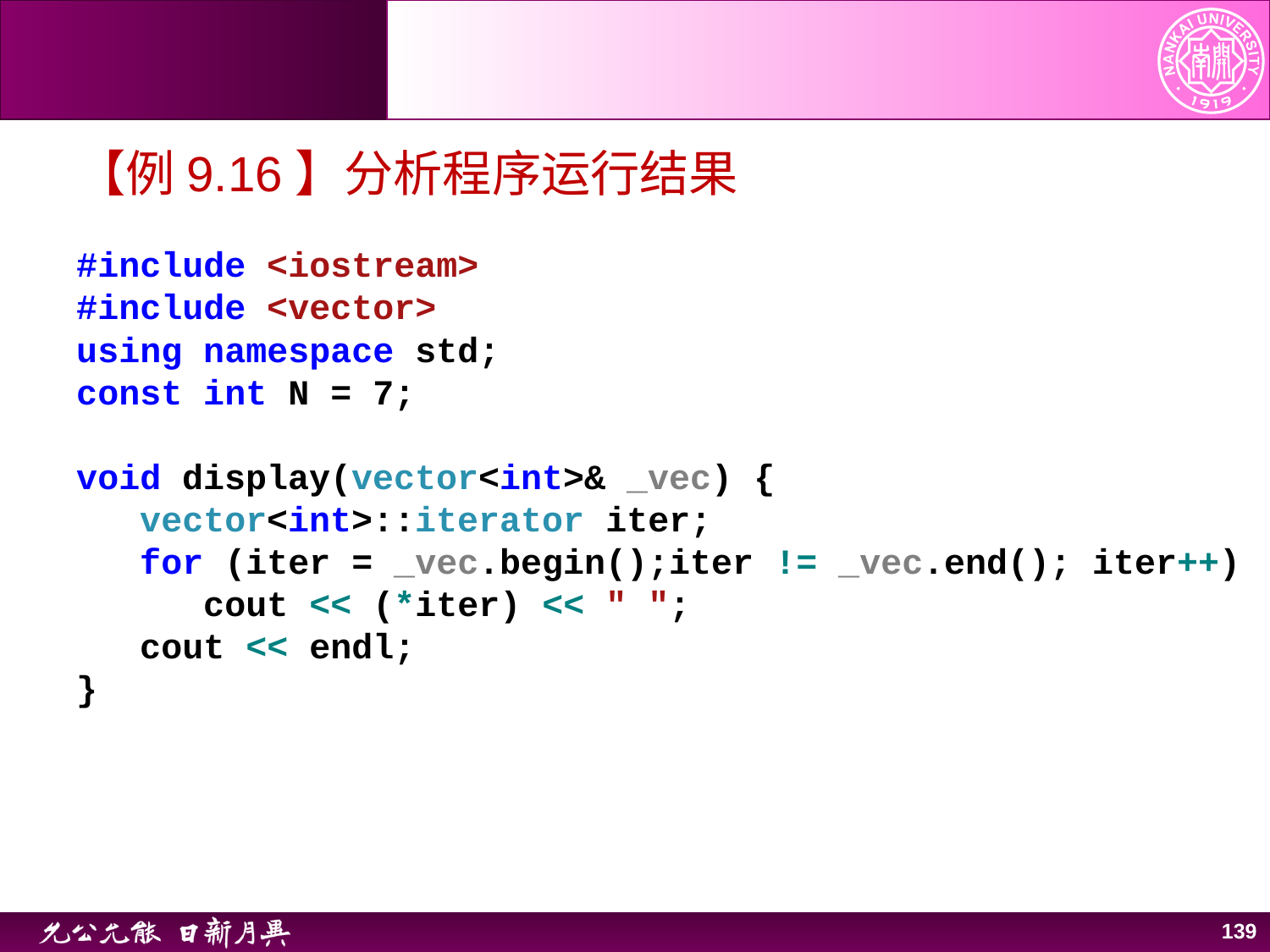

【例9.16】分析程序运行结果
#include <iostream>
#include <vector>
using namespace std;
const int N = 7;

void display(vector<int>& _vec) {
   vector<int>::iterator iter;
   for (iter = _vec.begin();iter != _vec.end(); iter++)
      cout << (*iter) << " ";
   cout << endl;
}

139